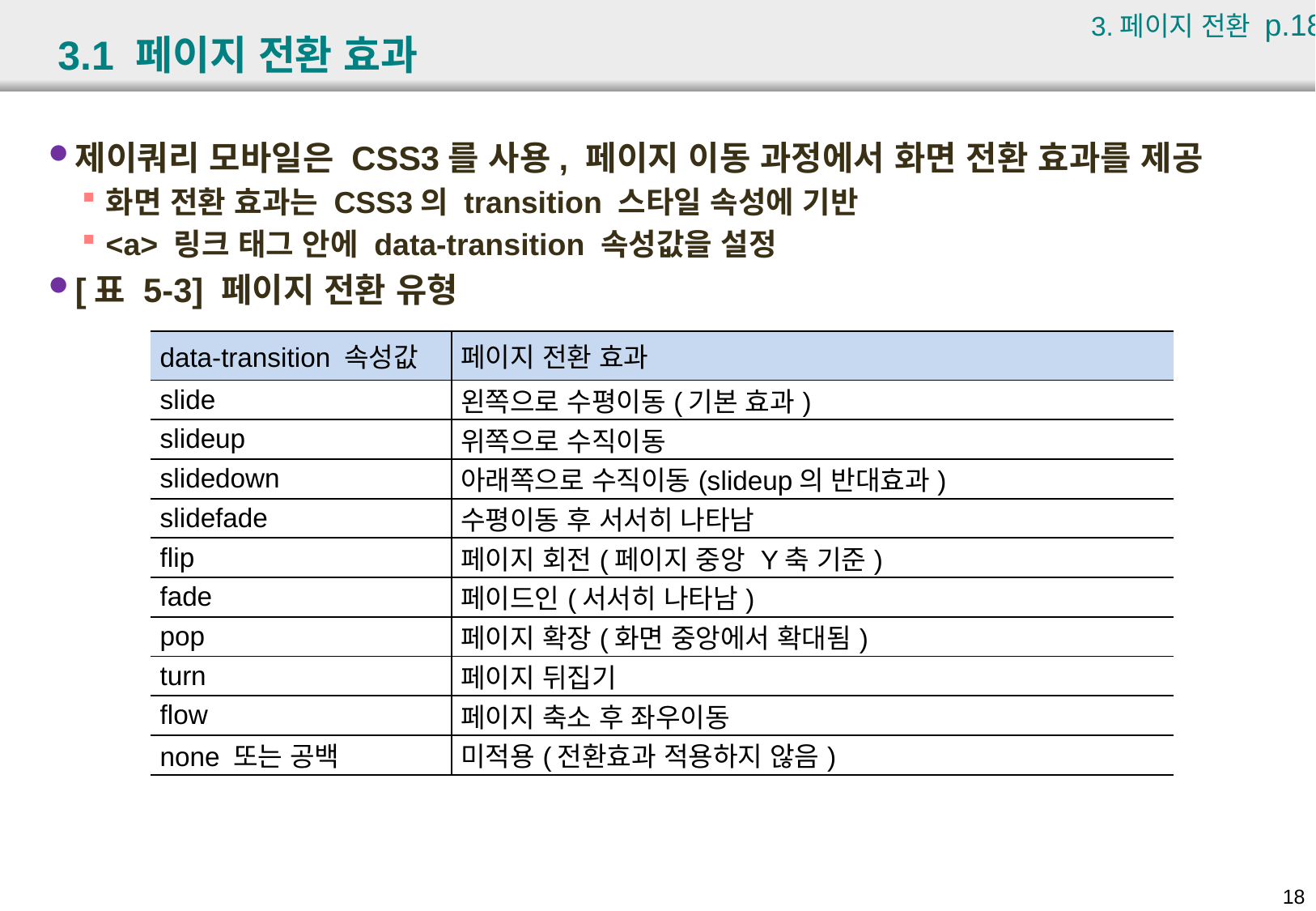

3.페이지 전환 p.187
# 3.1 페이지 전환 효과
제이쿼리 모바일은 CSS3를 사용, 페이지 이동 과정에서 화면 전환 효과를 제공
화면 전환 효과는 CSS3의 transition 스타일 속성에 기반
<a> 링크 태그 안에 data-transition 속성값을 설정
[표 5-3] 페이지 전환 유형

| data-transition 속성값 | 페이지 전환 효과 |
| --- | --- |
| slide | 왼쪽으로 수평이동(기본 효과) |
| slideup | 위쪽으로 수직이동 |
| slidedown | 아래쪽으로 수직이동(slideup의 반대효과) |
| slidefade | 수평이동 후 서서히 나타남 |
| flip | 페이지 회전(페이지 중앙 Y축 기준) |
| fade | 페이드인(서서히 나타남) |
| pop | 페이지 확장(화면 중앙에서 확대됨) |
| turn | 페이지 뒤집기 |
| flow | 페이지 축소 후 좌우이동 |
| none 또는 공백 | 미적용(전환효과 적용하지 않음) |